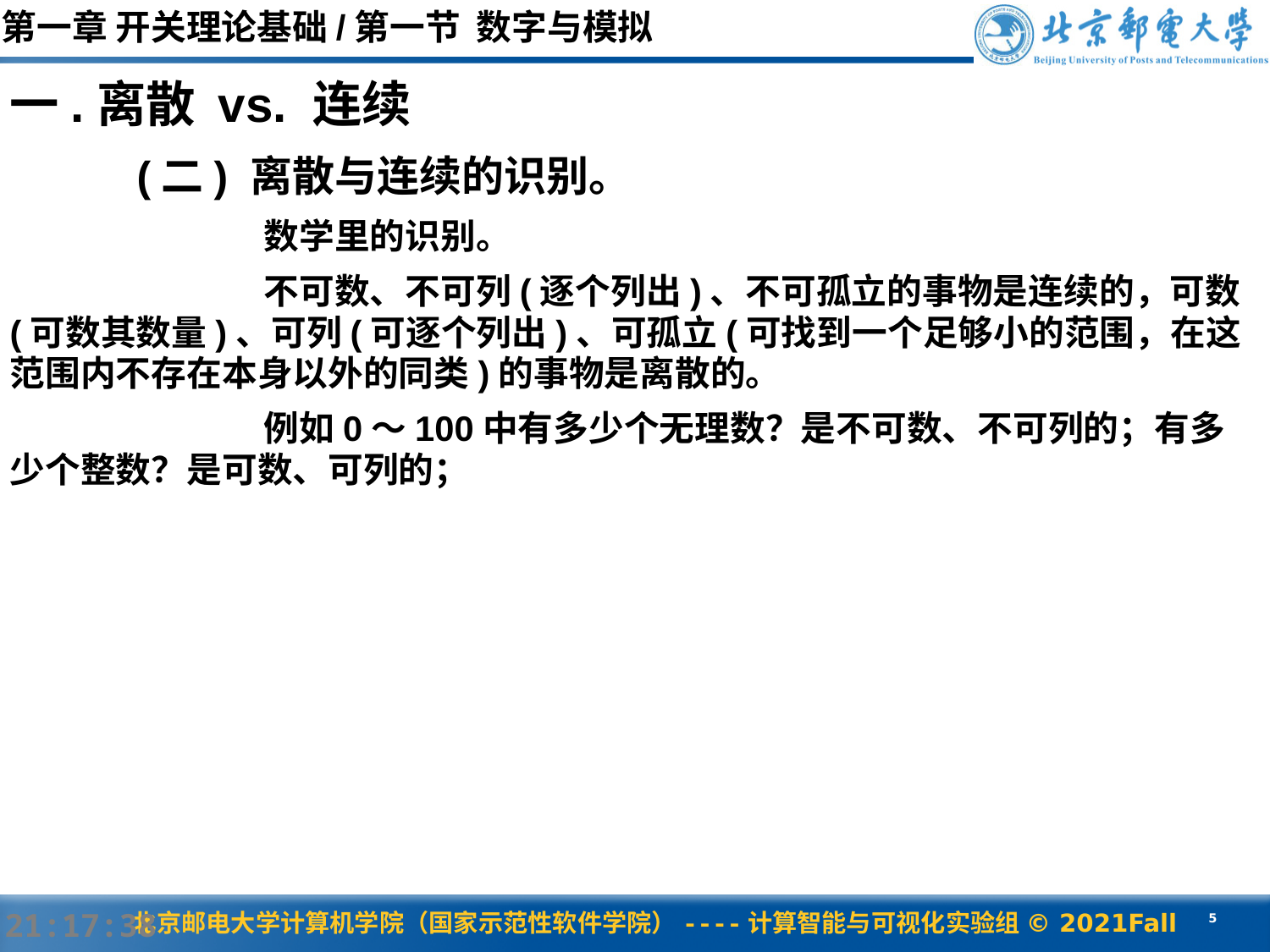

第一章 开关理论基础/第一节  数字与模拟
一.离散 vs. 连续
	(二) 离散与连续的识别。
		数学里的识别。
		不可数、不可列(逐个列出)、不可孤立的事物是连续的，可数(可数其数量)、可列(可逐个列出)、可孤立(可找到一个足够小的范围，在这范围内不存在本身以外的同类)的事物是离散的。
		例如0～100中有多少个无理数？是不可数、不可列的；有多少个整数？是可数、可列的；